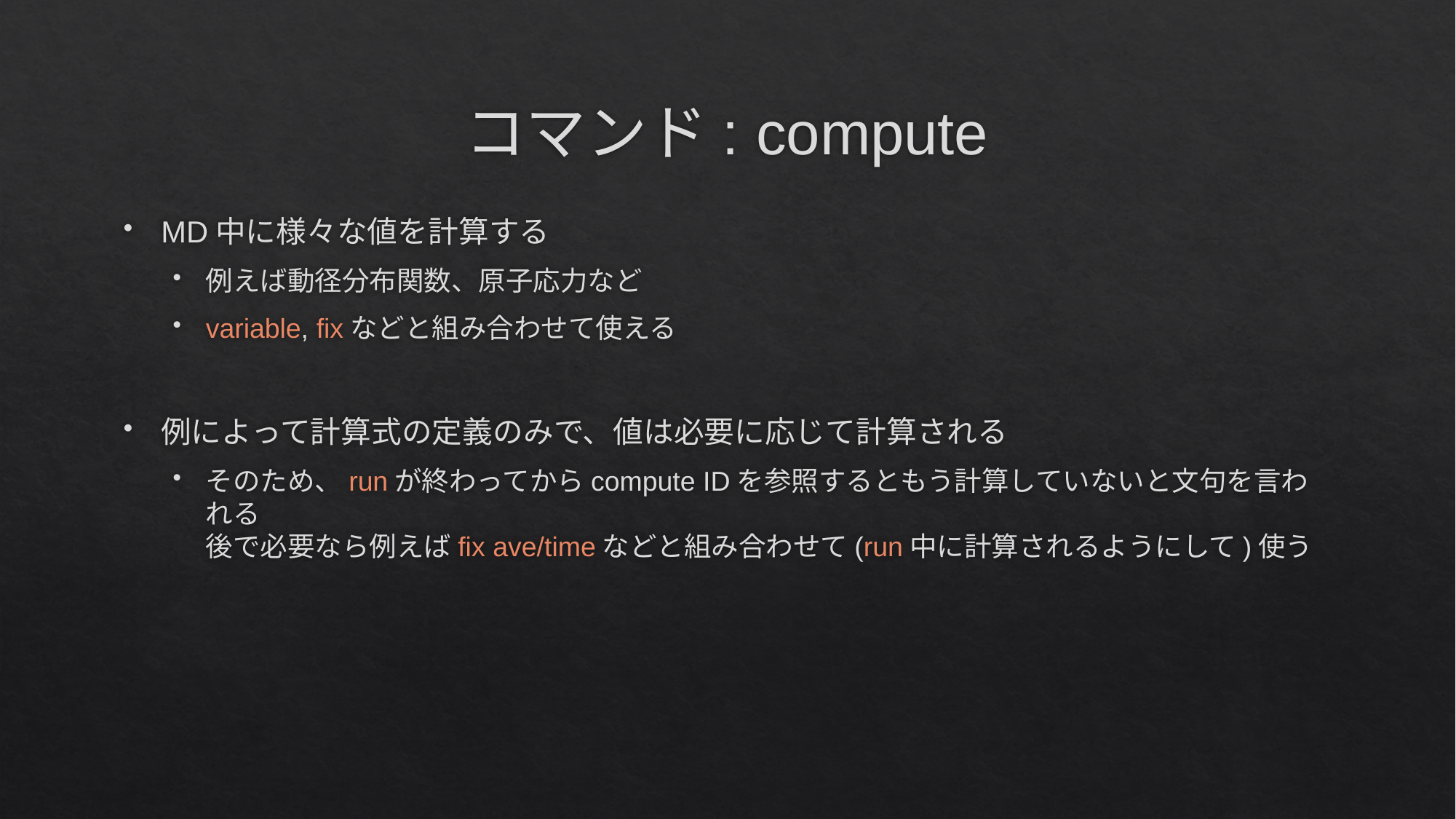

# コマンド: compute
MD中に様々な値を計算する
例えば動径分布関数、原子応力など
variable, fixなどと組み合わせて使える

例によって計算式の定義のみで、値は必要に応じて計算される
そのため、runが終わってからcompute IDを参照するともう計算していないと文句を言われる
後で必要なら例えばfix ave/timeなどと組み合わせて(run中に計算されるようにして)使う